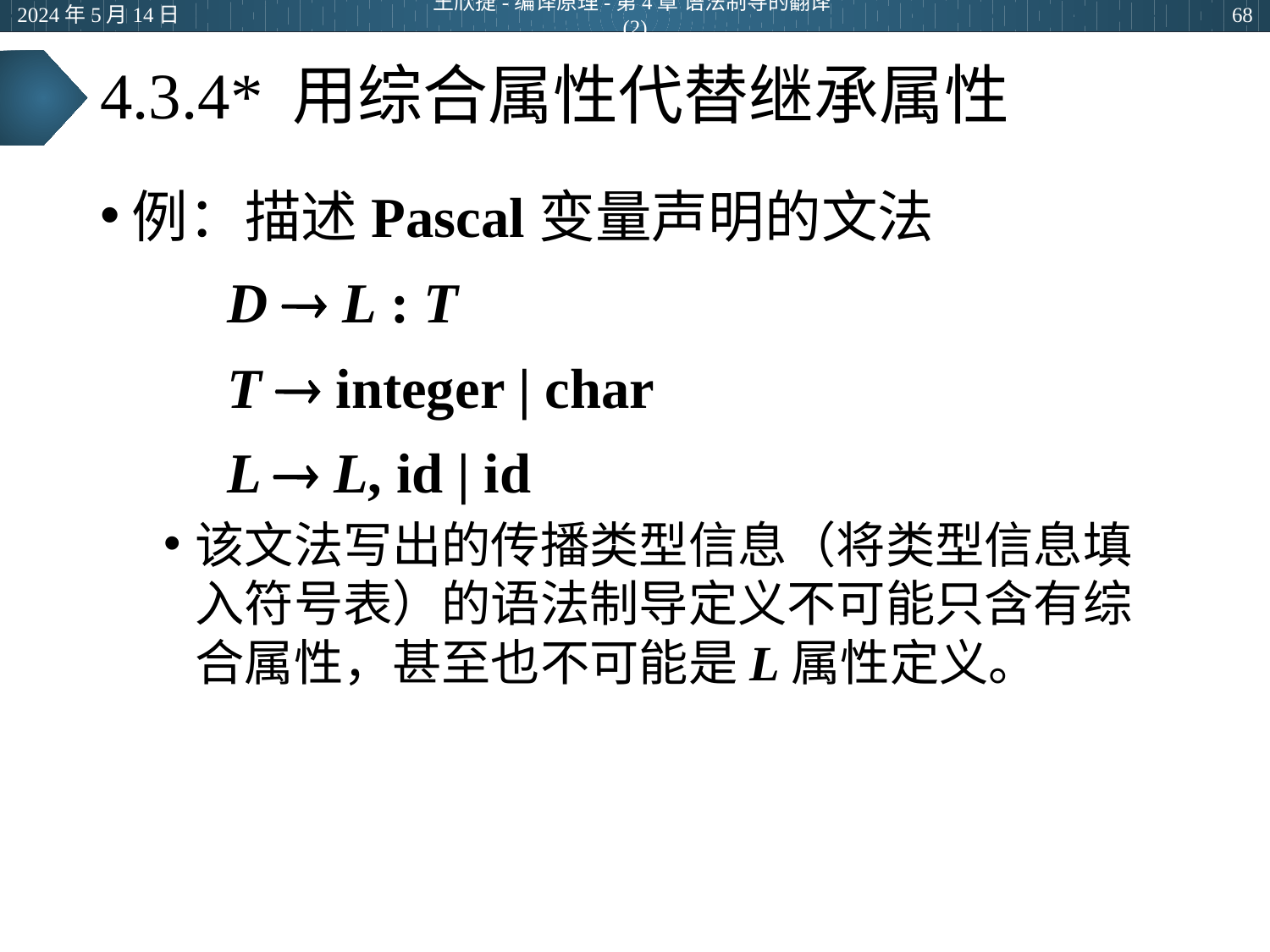

2024年5月14日
王欣捷-编译原理-第4章 语法制导的翻译(2)
68
# 4.3.4* 用综合属性代替继承属性
例：描述Pascal变量声明的文法
    	D → L : T
    	T → integer | char
     	L → L, id | id
该文法写出的传播类型信息（将类型信息填入符号表）的语法制导定义不可能只含有综合属性，甚至也不可能是L属性定义。